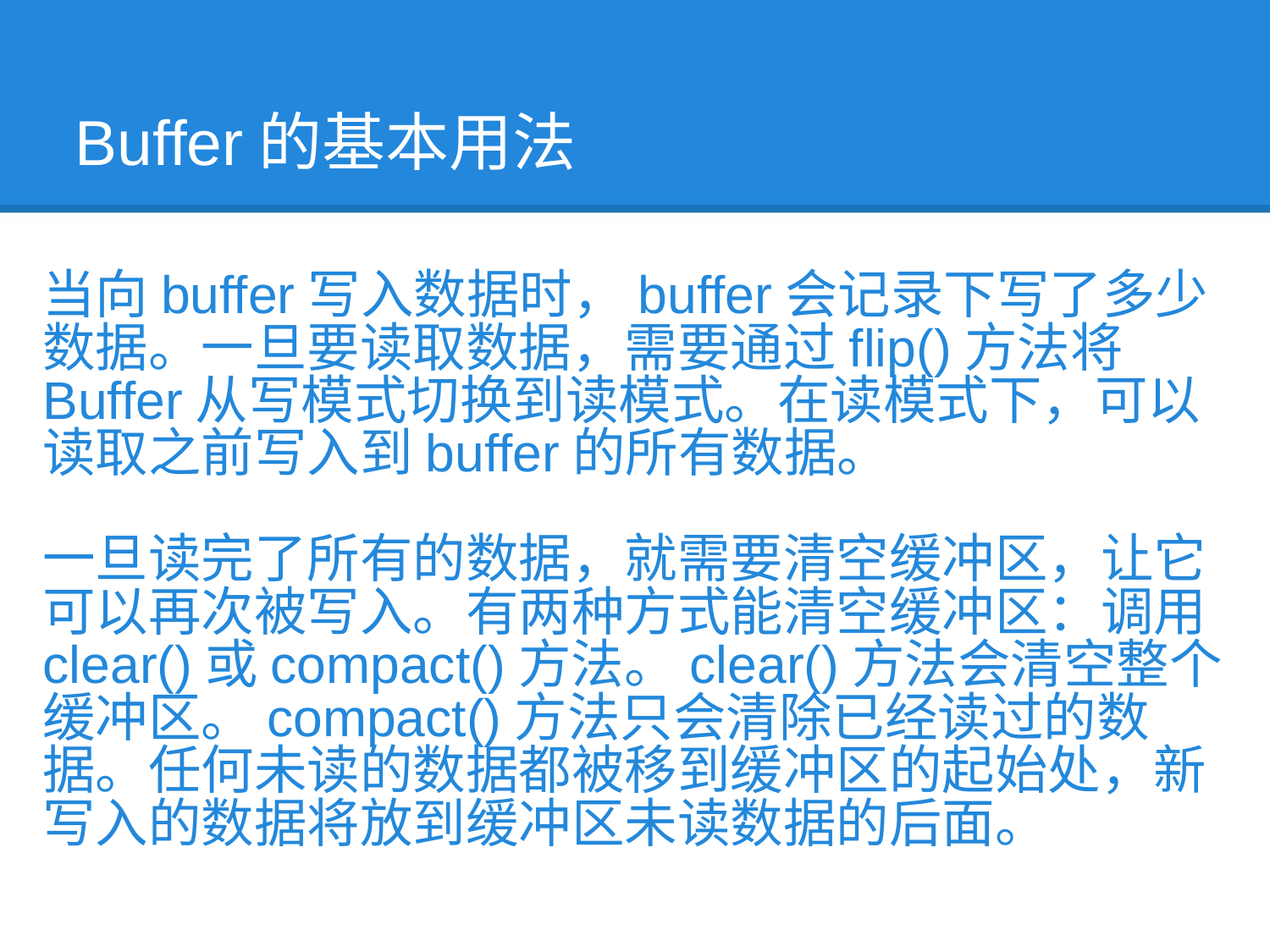

Buffer的基本用法
当向buffer写入数据时，buffer会记录下写了多少数据。一旦要读取数据，需要通过flip()方法将Buffer从写模式切换到读模式。在读模式下，可以读取之前写入到buffer的所有数据。

一旦读完了所有的数据，就需要清空缓冲区，让它可以再次被写入。有两种方式能清空缓冲区：调用clear()或compact()方法。clear()方法会清空整个缓冲区。compact()方法只会清除已经读过的数据。任何未读的数据都被移到缓冲区的起始处，新写入的数据将放到缓冲区未读数据的后面。